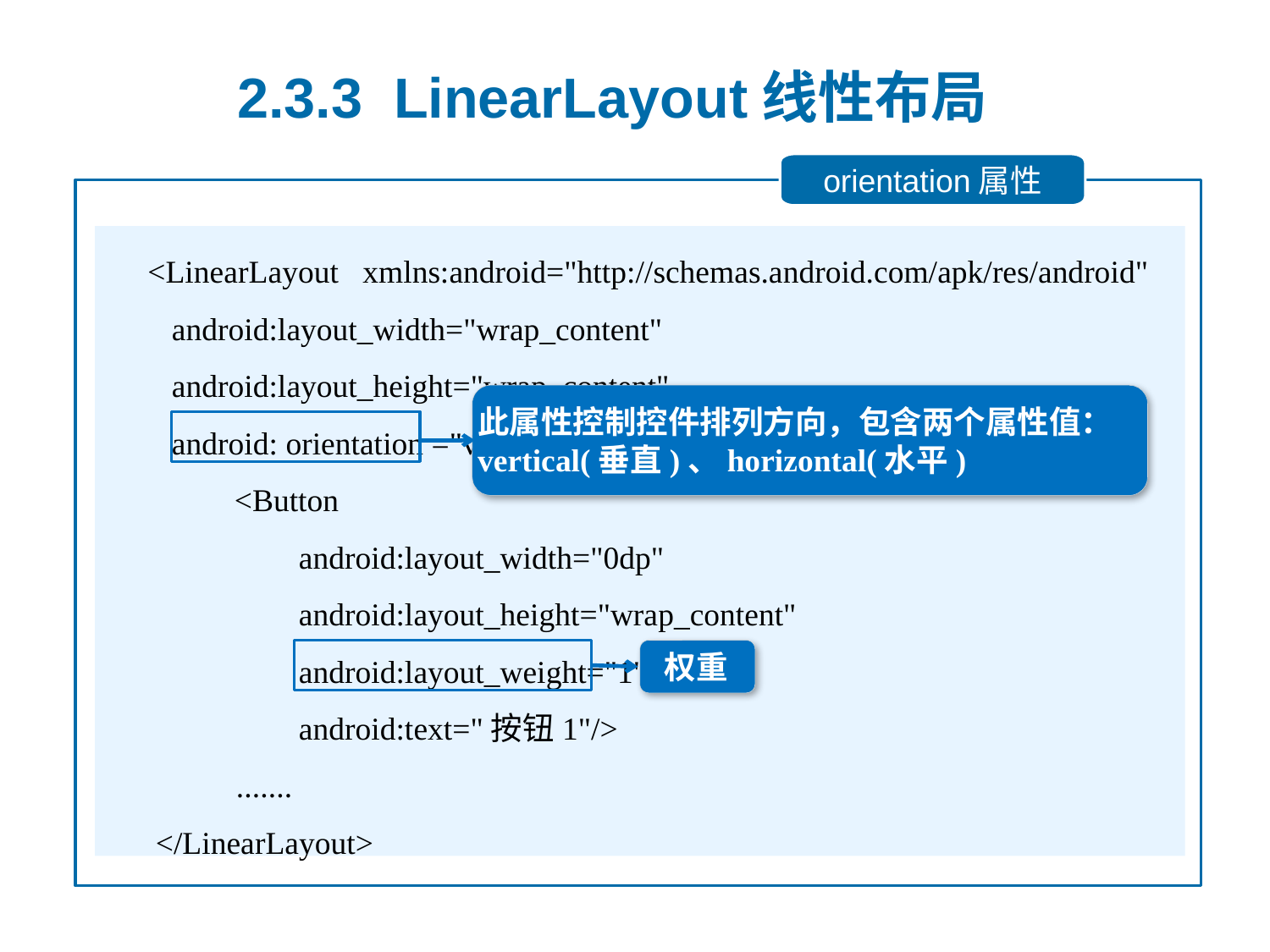

2.3.3  LinearLayout线性布局

orientation属性

     <LinearLayout   xmlns:android="http://schemas.android.com/apk/res/android"
        android:layout_width="wrap_content"
        android:layout_height="wrap_content"
        android: orientation ="vertical">
	<Button
	        android:layout_width="0dp"
	        android:layout_height="wrap_content"
	        android:layout_weight="1"
	        android:text="按钮1"/>
                .......
      </LinearLayout>
此属性控制控件排列方向，包含两个属性值：vertical(垂直)、horizontal(水平)

  权重